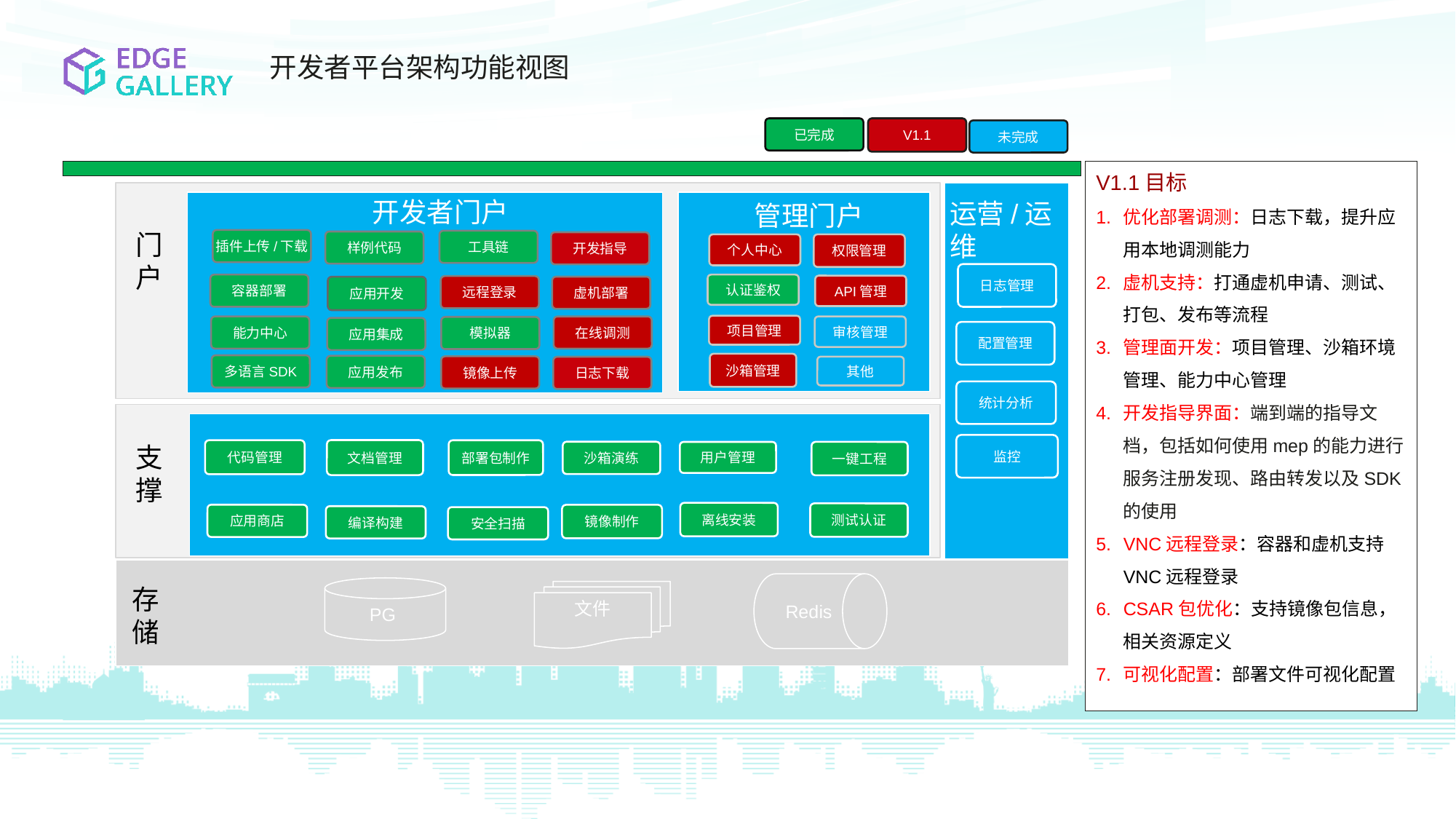

开发者平台架构功能视图
已完成
V1.1
未完成

V1.1目标
优化部署调测：日志下载，提升应用本地调测能力
虚机支持：打通虚机申请、测试、打包、发布等流程
管理面开发：项目管理、沙箱环境管理、能力中心管理
开发指导界面：端到端的指导文档，包括如何使用mep的能力进行服务注册发现、路由转发以及SDK的使用
VNC远程登录：容器和虚机支持VNC远程登录
CSAR包优化：支持镜像包信息，相关资源定义
可视化配置：部署文件可视化配置

开发者门户
运营/运维

管理门户
管理门户
门户
插件上传/下载
工具链
样例代码
开发指导
权限管理
个人中心
日志管理
容器部署
认证鉴权
API管理
远程登录
虚机部署
应用开发
项目管理
能力中心
在线调测
审核管理
模拟器
应用集成
配置管理
沙箱管理
多语言SDK
应用发布
镜像上传
其他
日志下载
统计分析

监控
支撑
文档管理
代码管理
部署包制作
沙箱演练
一键工程
用户管理
离线安装
测试认证
应用商店
镜像制作
编译构建
安全扫描

Redis

存储
PG
文件